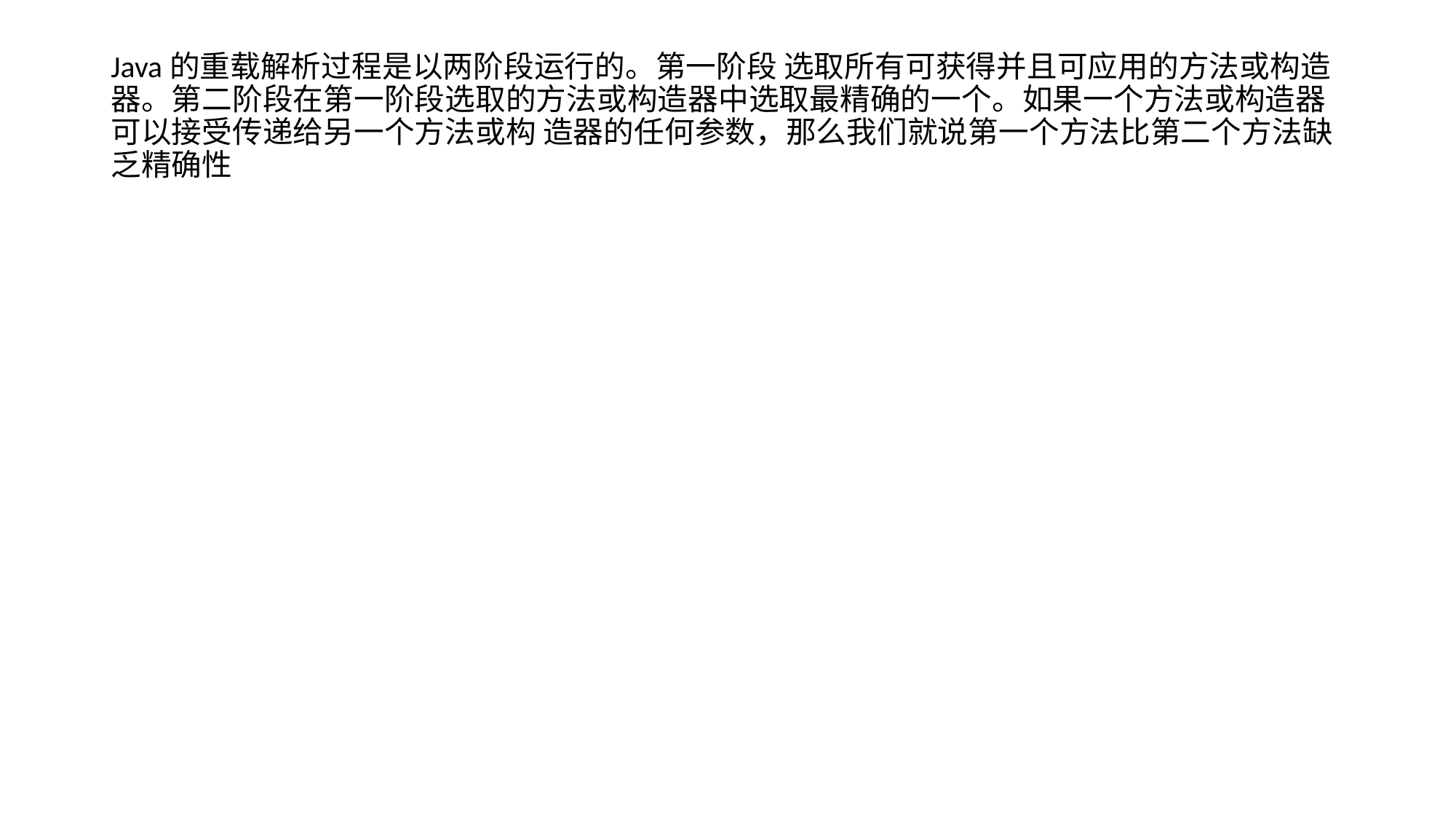

Java的重载解析过程是以两阶段运行的。第一阶段 选取所有可获得并且可应用的方法或构造器。第二阶段在第一阶段选取的方法或构造器中选取最精确的一个。如果一个方法或构造器可以接受传递给另一个方法或构 造器的任何参数，那么我们就说第一个方法比第二个方法缺乏精确性